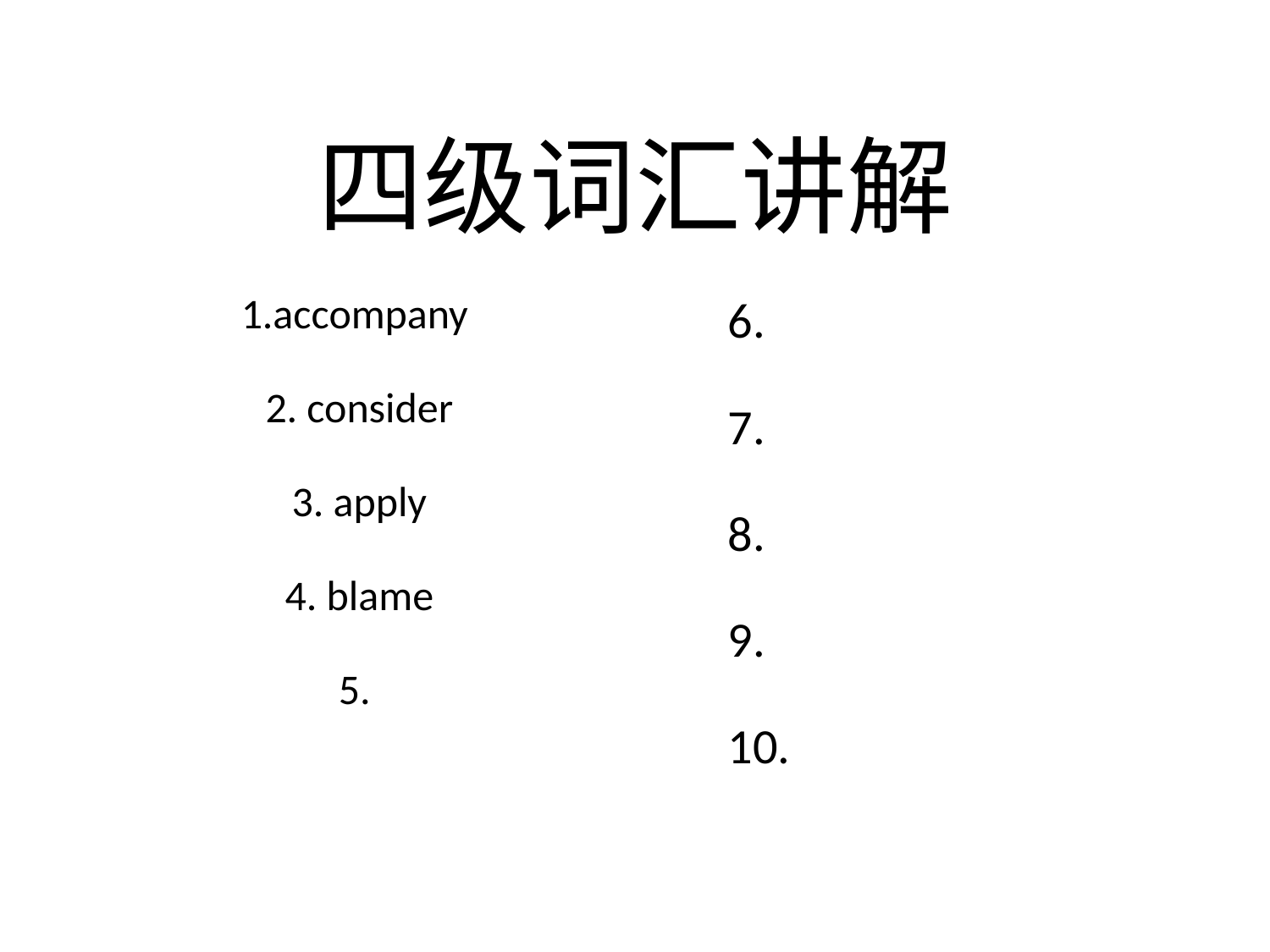

# 四级词汇讲解
6.
7.
8.
9.
10.
1.accompany
2. consider
3. apply
4. blame
5.